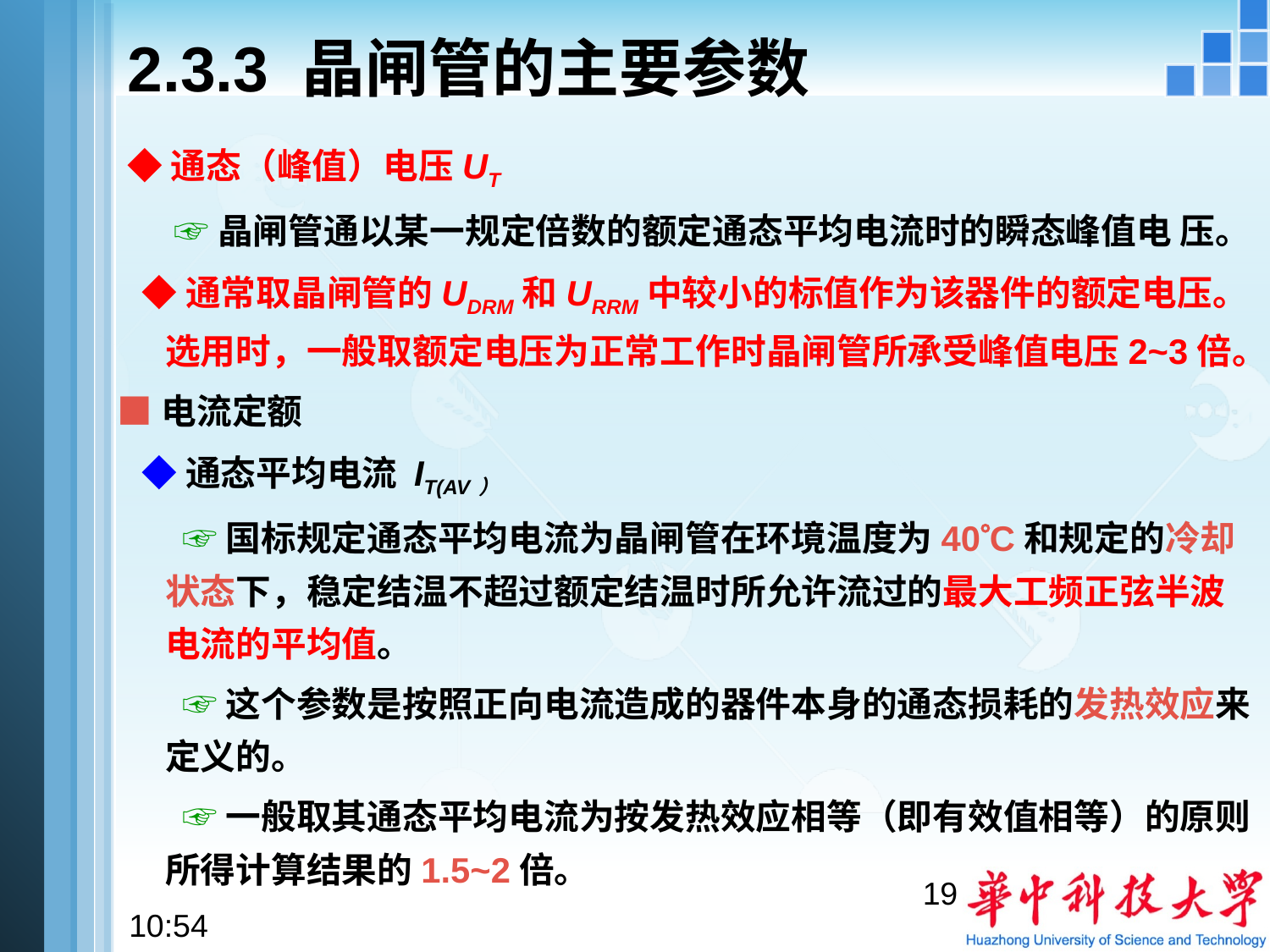

# 2.3.3 晶闸管的主要参数
 ◆通态（峰值）电压UT
       ☞晶闸管通以某一规定倍数的额定通态平均电流时的瞬态峰值电 压。
   ◆通常取晶闸管的UDRM和URRM中较小的标值作为该器件的额定电压。选用时，一般取额定电压为正常工作时晶闸管所承受峰值电压2~3倍。
■电流定额
   ◆通态平均电流 IT(AV）
        ☞国标规定通态平均电流为晶闸管在环境温度为40°C和规定的冷却状态下，稳定结温不超过额定结温时所允许流过的最大工频正弦半波电流的平均值。
        ☞这个参数是按照正向电流造成的器件本身的通态损耗的发热效应来定义的。
        ☞一般取其通态平均电流为按发热效应相等（即有效值相等）的原则所得计算结果的1.5~2倍。

19
10:54